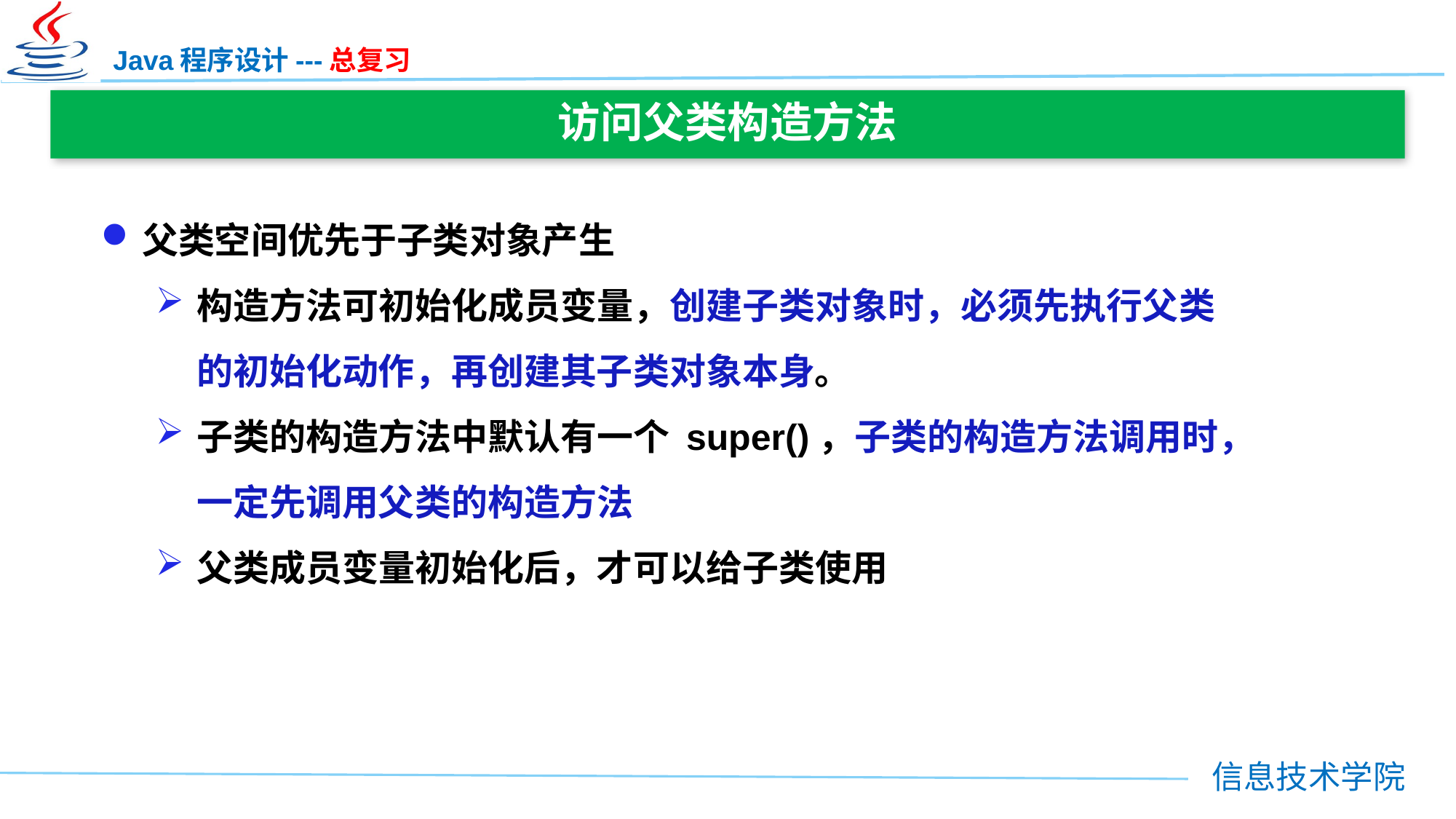

访问父类构造方法
父类空间优先于子类对象产生
构造方法可初始化成员变量，创建子类对象时，必须先执行父类的初始化动作，再创建其子类对象本身。
子类的构造方法中默认有一个 super()，子类的构造方法调用时，一定先调用父类的构造方法
父类成员变量初始化后，才可以给子类使用